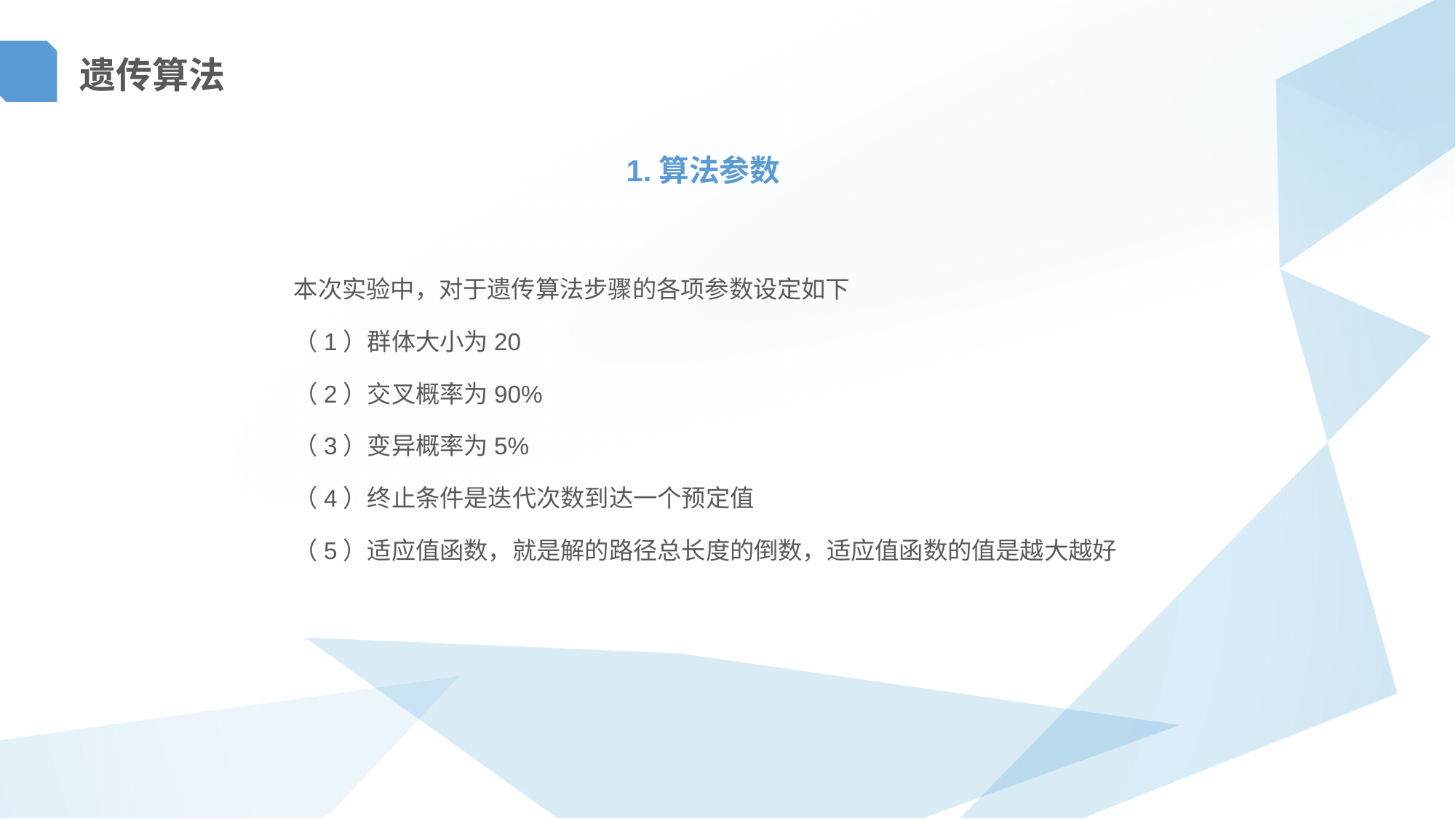

遗传算法
1.算法参数
本次实验中，对于遗传算法步骤的各项参数设定如下
（1）群体大小为20
（2）交叉概率为90%
（3）变异概率为5%
（4）终止条件是迭代次数到达一个预定值
（5）适应值函数，就是解的路径总长度的倒数，适应值函数的值是越大越好